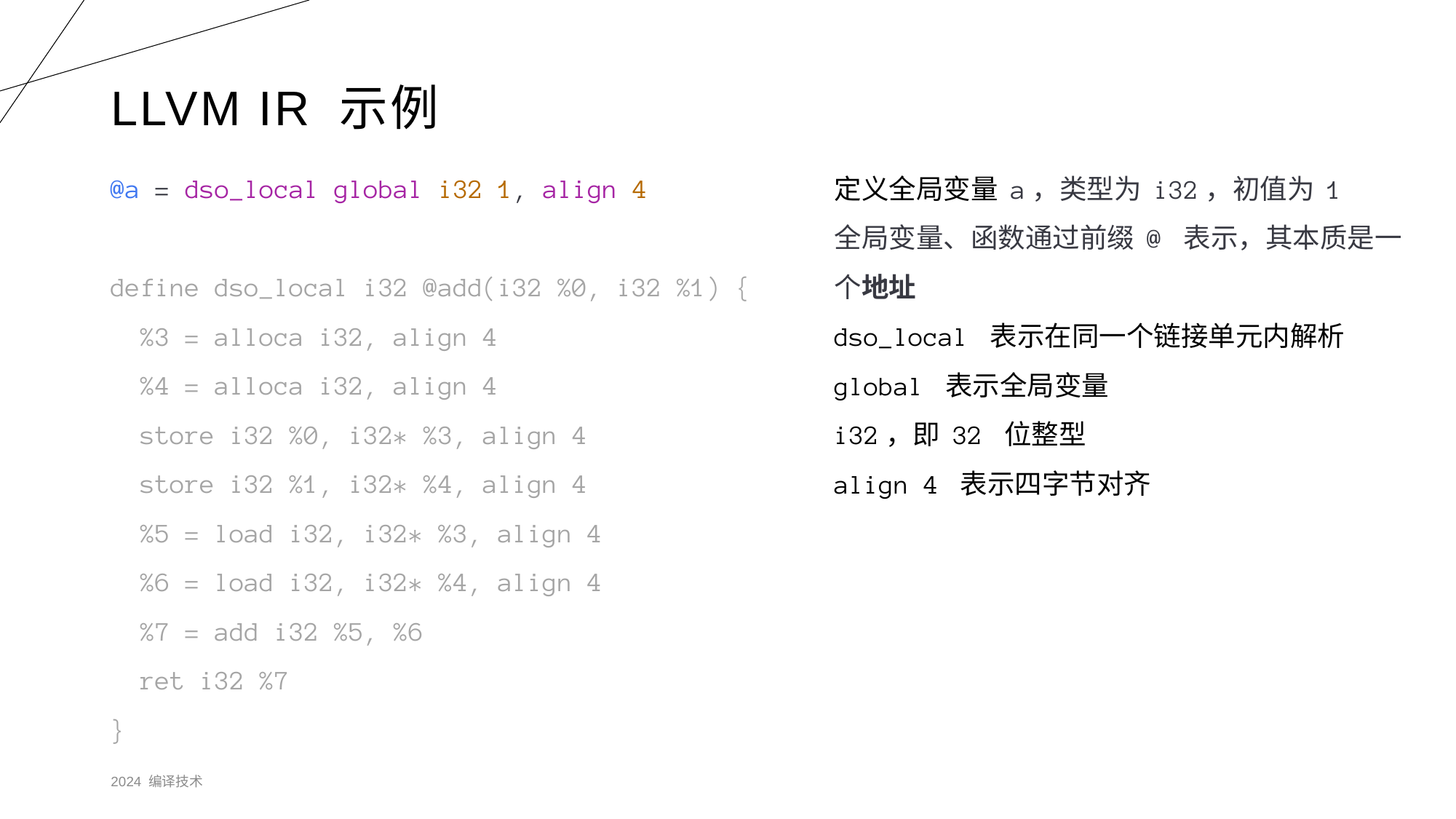

# LLVM IR 示例
@a = dso_local global i32 1, align 4
define dso_local i32 @add(i32 %0, i32 %1) {
  %3 = alloca i32, align 4
  %4 = alloca i32, align 4
  store i32 %0, i32* %3, align 4
  store i32 %1, i32* %4, align 4
  %5 = load i32, i32* %3, align 4
  %6 = load i32, i32* %4, align 4
  %7 = add i32 %5, %6
  ret i32 %7
}
定义全局变量 a，类型为 i32，初值为 1
全局变量、函数通过前缀 @ 表示，其本质是一个地址
dso_local 表示在同一个链接单元内解析
global 表示全局变量
i32，即 32 位整型
align 4 表示四字节对齐
2024 编译技术
7